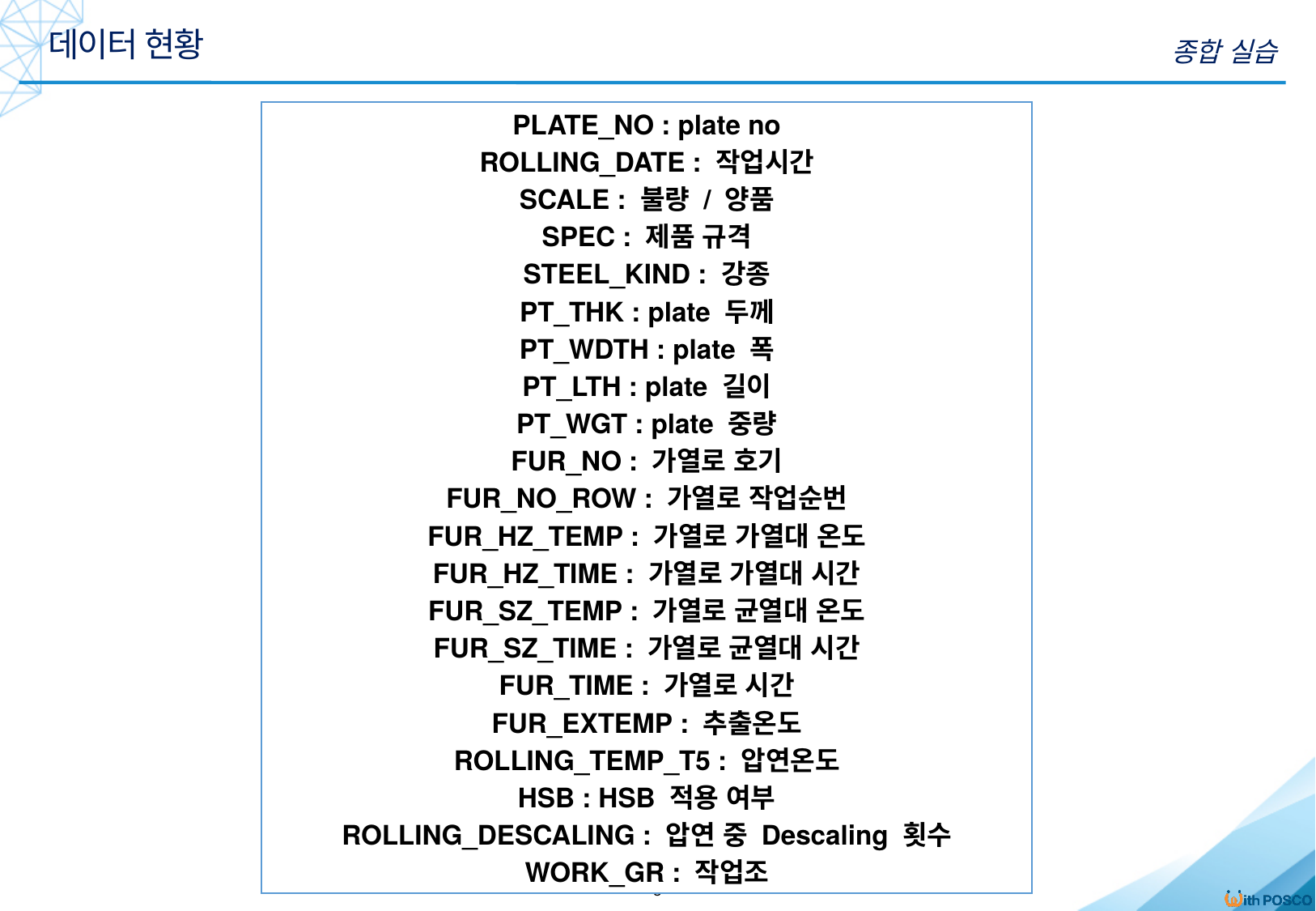

데이터 현황
종합 실습
PLATE_NO : plate no
ROLLING_DATE : 작업시간
SCALE : 불량 / 양품
SPEC : 제품 규격
STEEL_KIND : 강종
PT_THK : plate 두께
PT_WDTH : plate 폭
PT_LTH : plate 길이
PT_WGT : plate 중량
FUR_NO : 가열로 호기
FUR_NO_ROW : 가열로 작업순번
FUR_HZ_TEMP : 가열로 가열대 온도
FUR_HZ_TIME : 가열로 가열대 시간
FUR_SZ_TEMP : 가열로 균열대 온도
FUR_SZ_TIME : 가열로 균열대 시간
FUR_TIME : 가열로 시간
FUR_EXTEMP : 추출온도
ROLLING_TEMP_T5 : 압연온도
HSB : HSB 적용 여부
ROLLING_DESCALING : 압연 중 Descaling 횟수
WORK_GR : 작업조